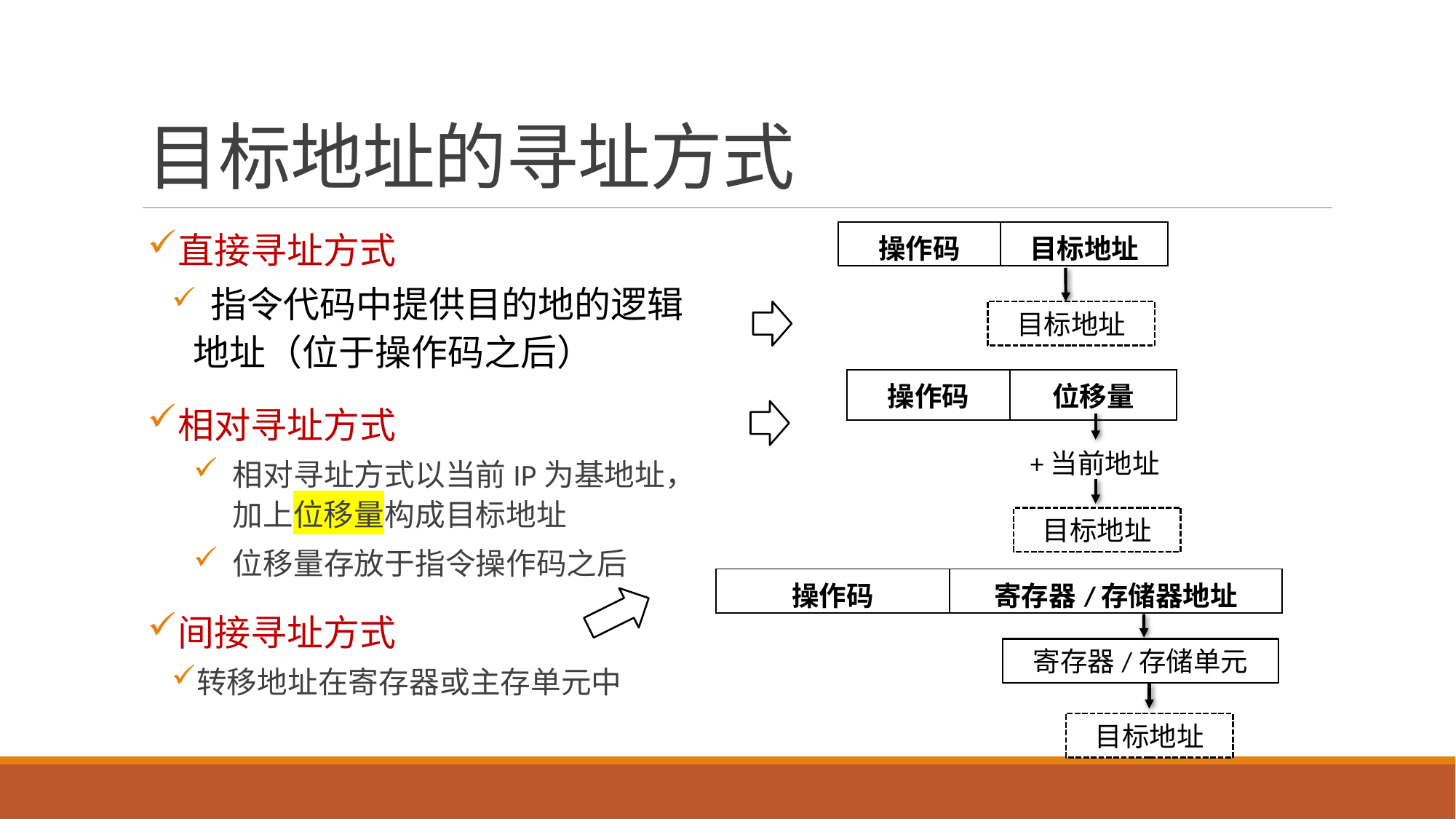

# 目标地址的寻址方式
直接寻址方式
 指令代码中提供目的地的逻辑地址（位于操作码之后）
相对寻址方式
相对寻址方式以当前IP为基地址，加上位移量构成目标地址
位移量存放于指令操作码之后
间接寻址方式
转移地址在寄存器或主存单元中
| 操作码 | 目标地址 |
| --- | --- |

目标地址
| 操作码 | 位移量 |
| --- | --- |

+当前地址
目标地址
| 操作码 | 寄存器/存储器地址 |
| --- | --- |

寄存器/存储单元
目标地址